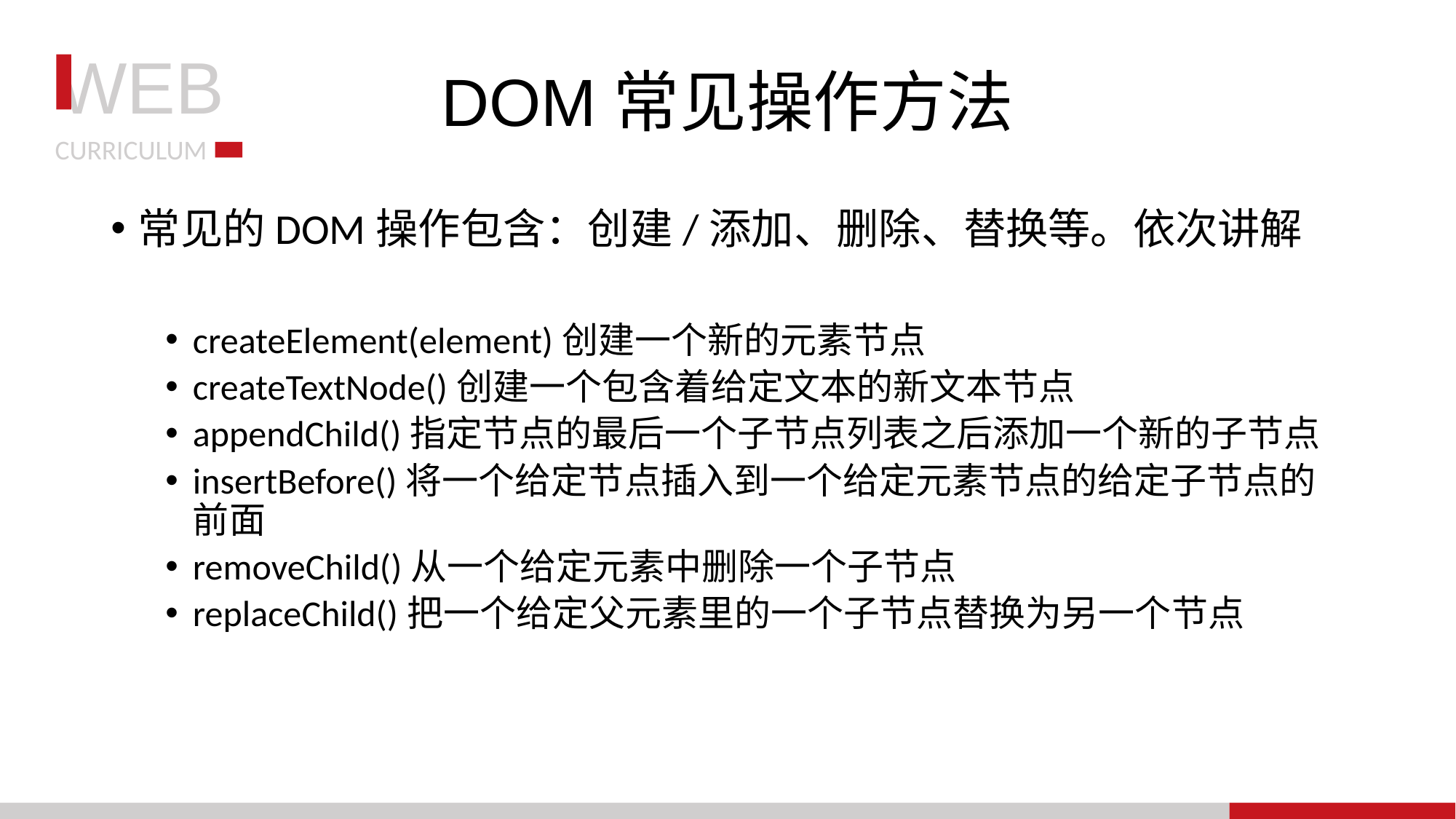

# DOM常见操作方法
常见的DOM操作包含：创建/添加、删除、替换等。依次讲解

createElement(element)创建一个新的元素节点
createTextNode()创建一个包含着给定文本的新文本节点
appendChild()指定节点的最后一个子节点列表之后添加一个新的子节点
insertBefore()将一个给定节点插入到一个给定元素节点的给定子节点的前面
removeChild()从一个给定元素中删除一个子节点
replaceChild()把一个给定父元素里的一个子节点替换为另一个节点